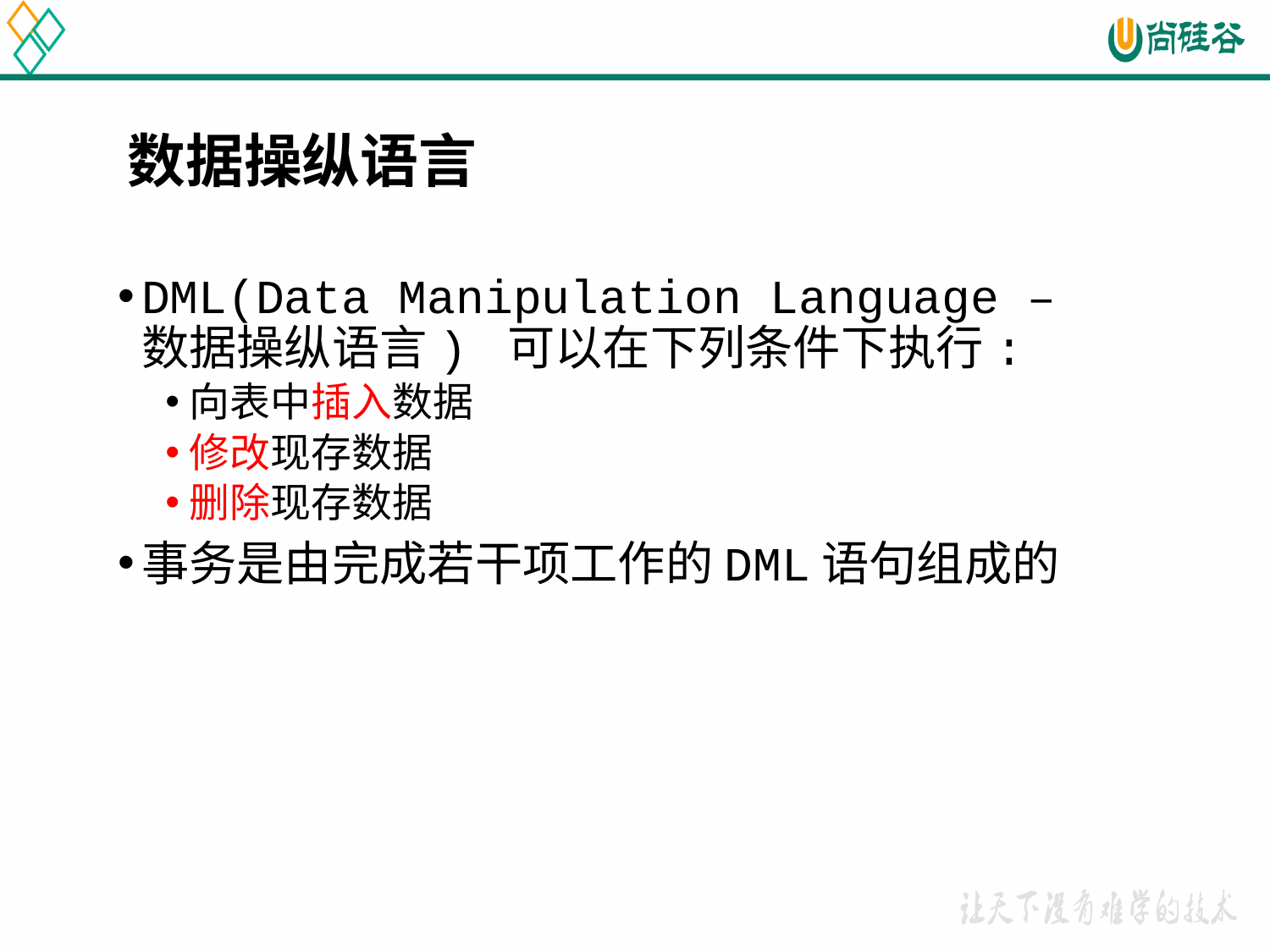

数据操纵语言
DML(Data Manipulation Language – 数据操纵语言) 可以在下列条件下执行:
向表中插入数据
修改现存数据
删除现存数据
事务是由完成若干项工作的DML语句组成的